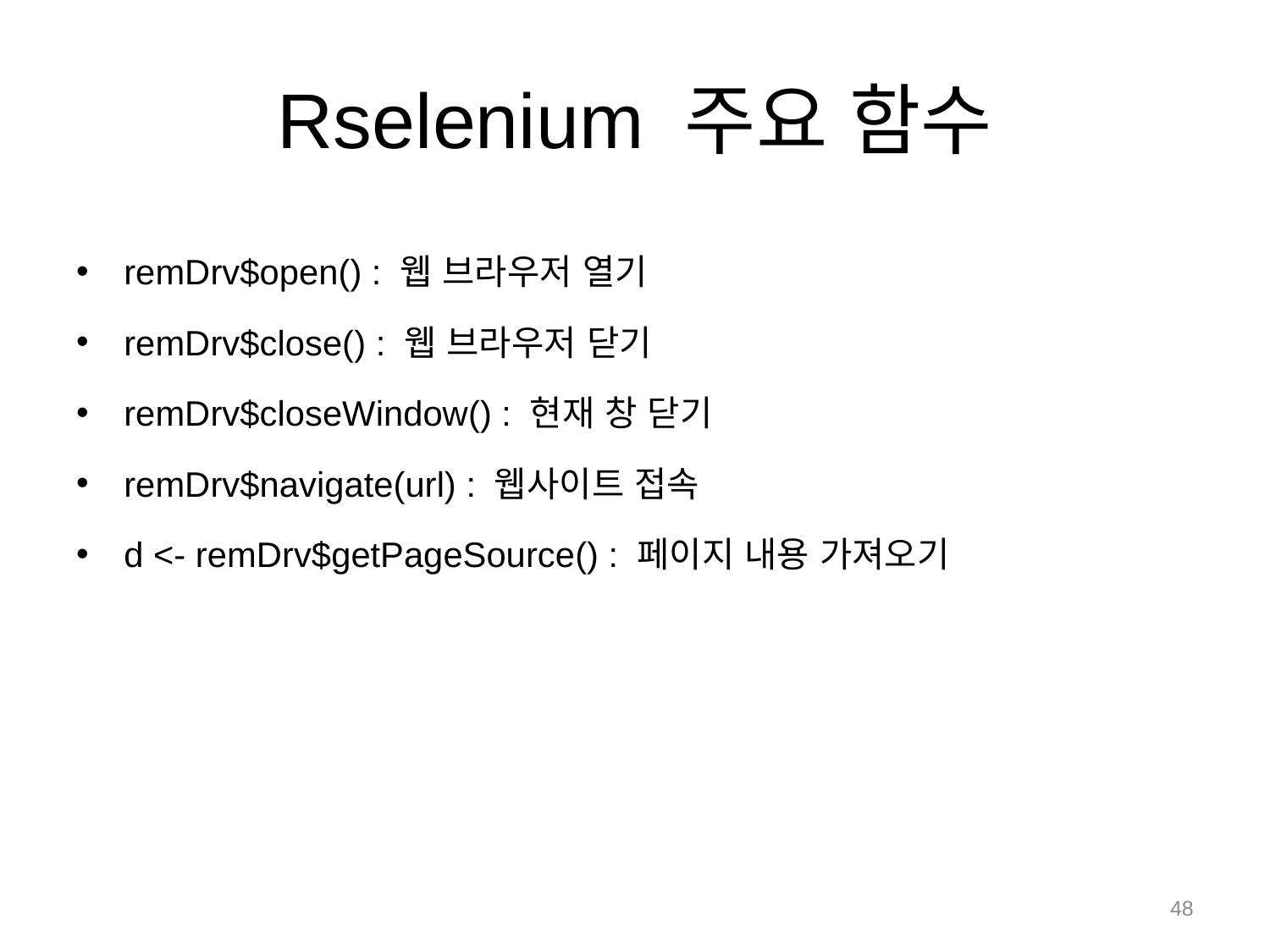

# Rselenium 주요 함수
remDrv$open() : 웹 브라우저 열기
remDrv$close() : 웹 브라우저 닫기
remDrv$closeWindow() : 현재 창 닫기
remDrv$navigate(url) : 웹사이트 접속
d <- remDrv$getPageSource() : 페이지 내용 가져오기

48